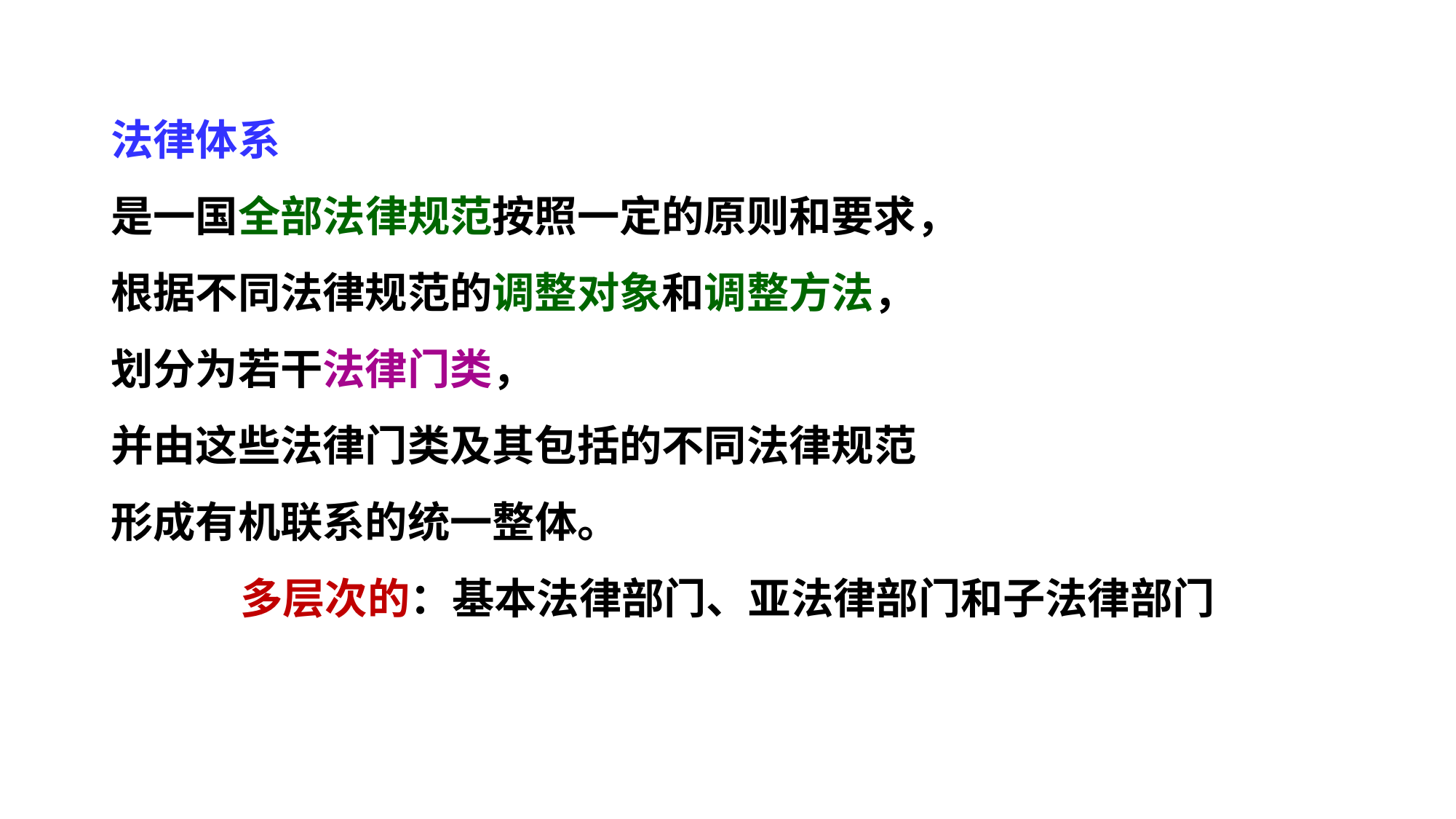

法律体系
是一国全部法律规范按照一定的原则和要求，
根据不同法律规范的调整对象和调整方法，
划分为若干法律门类，
并由这些法律门类及其包括的不同法律规范
形成有机联系的统一整体。
多层次的：基本法律部门、亚法律部门和子法律部门